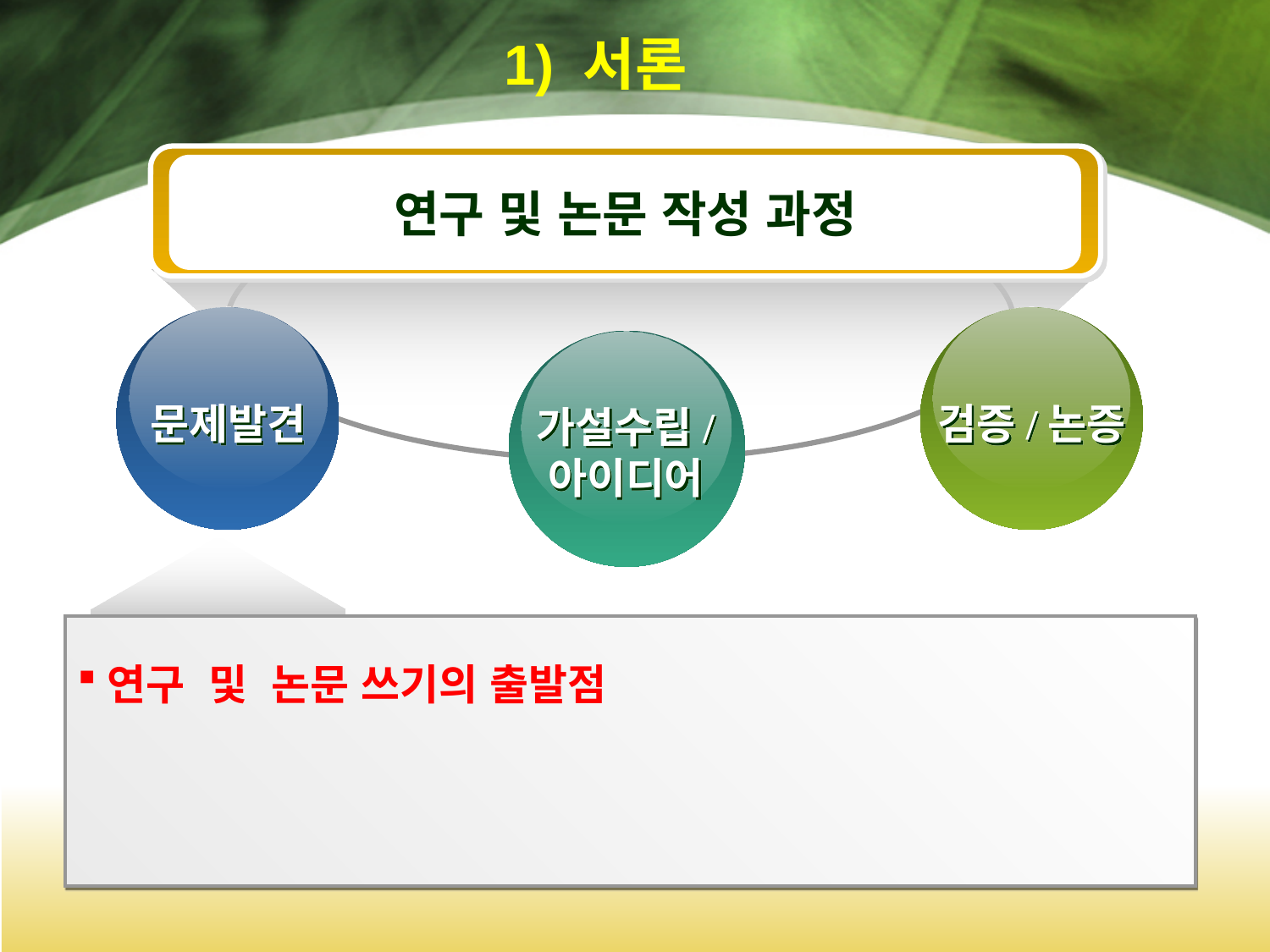

# 1) 서론

연구 및 논문 작성 과정

문제발견

검증/논증

가설수립/
아이디어

연구  및  논문 쓰기의 출발점